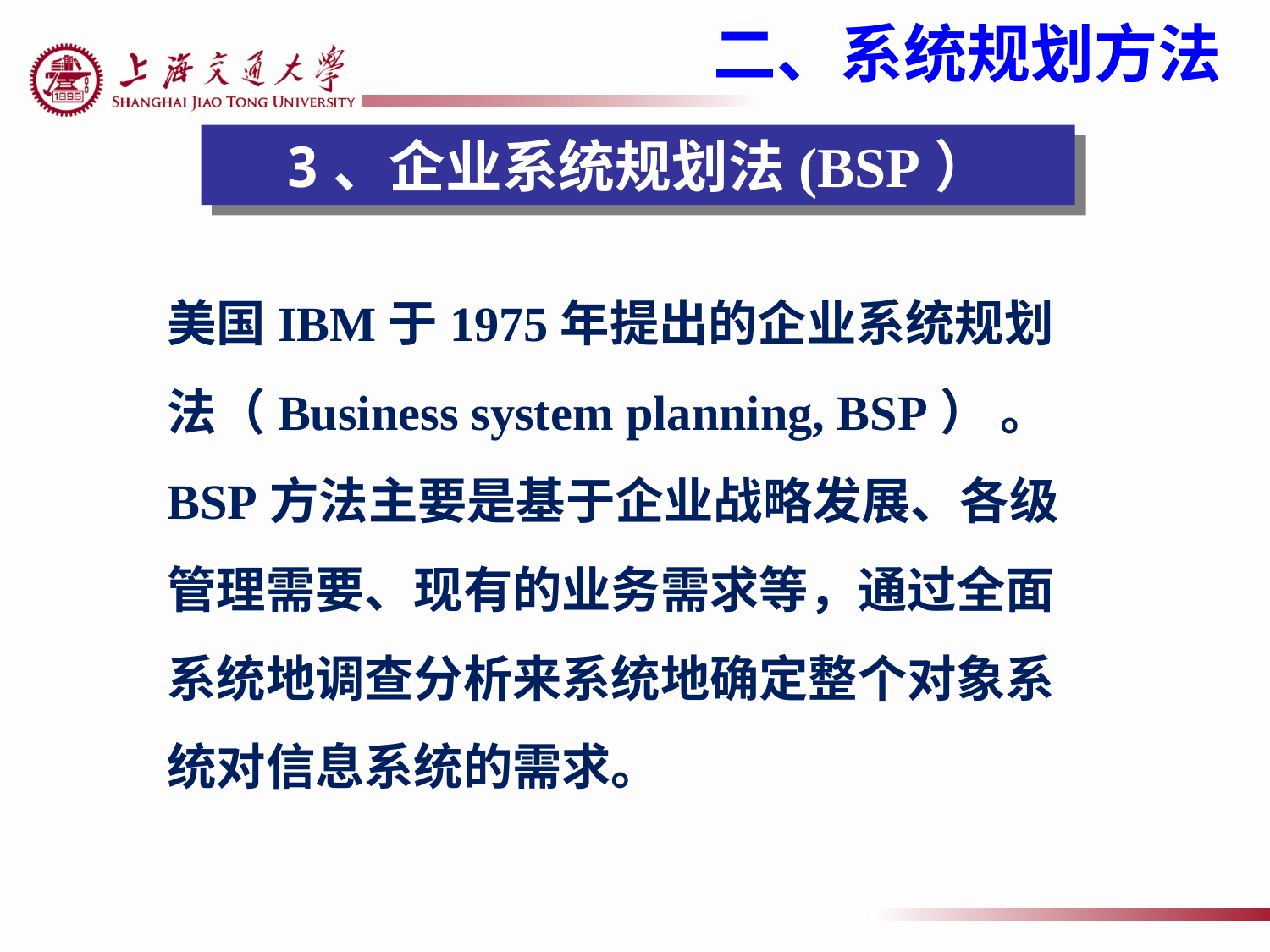

二、系统规划方法
3、企业系统规划法(BSP）
美国IBM于1975年提出的企业系统规划法（Business system planning, BSP） 。 BSP方法主要是基于企业战略发展、各级管理需要、现有的业务需求等，通过全面系统地调查分析来系统地确定整个对象系统对信息系统的需求。